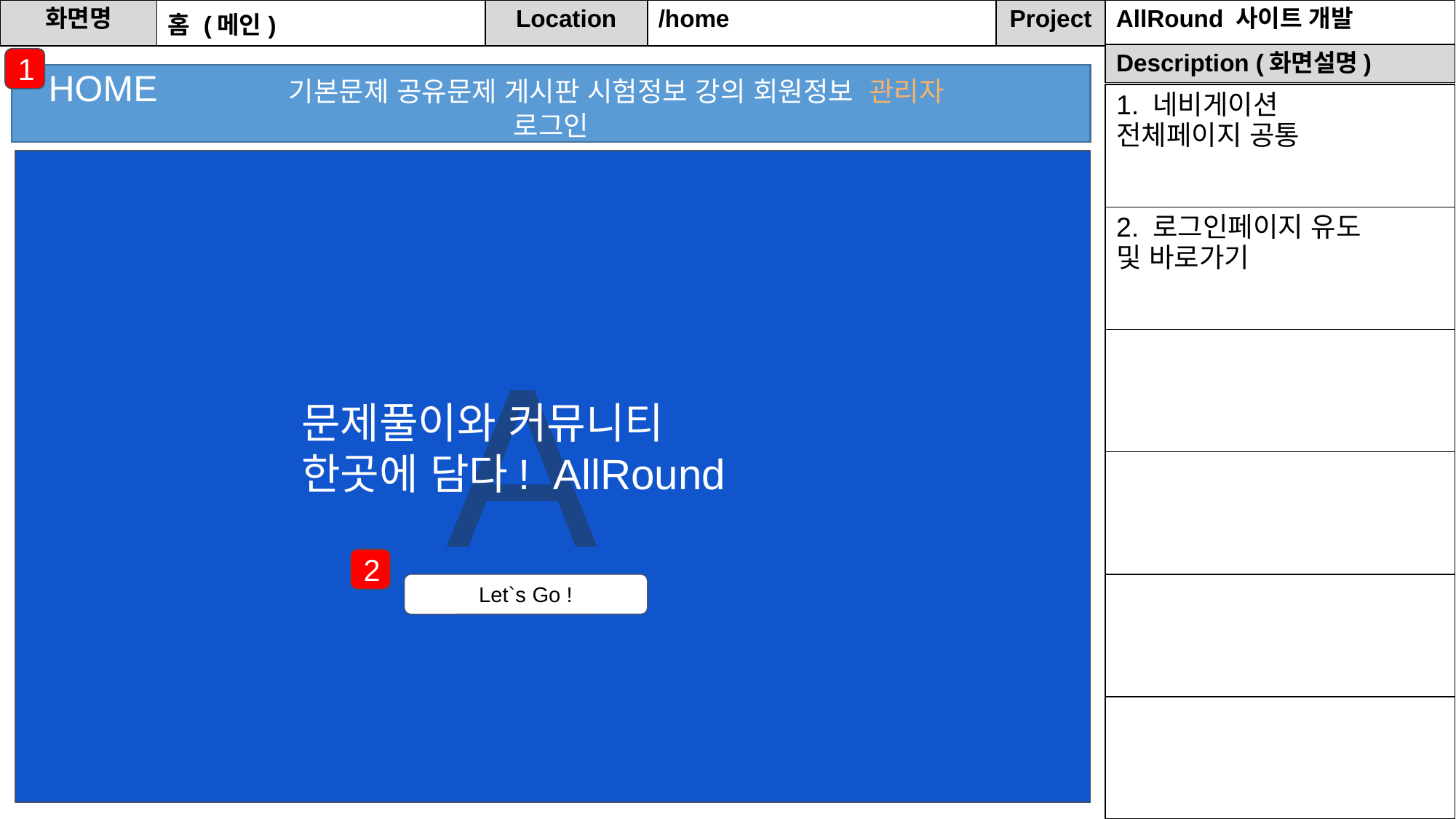

| 화면명 | 홈 (메인) | Location | /home | Project | AllRound 사이트 개발 |
| --- | --- | --- | --- | --- | --- |
| Description (화면설명) |
| --- |
1
HOME	  기본문제 공유문제 게시판 시험정보 강의 회원정보  관리자	    로그인
| 1. 네비게이션 전체페이지 공통 |
| --- |
| 2. 로그인페이지 유도 및 바로가기 |
|  |
|  |
|  |
|  |

A
문제풀이와 커뮤니티
한곳에 담다!  AllRound
2
Let`s Go !